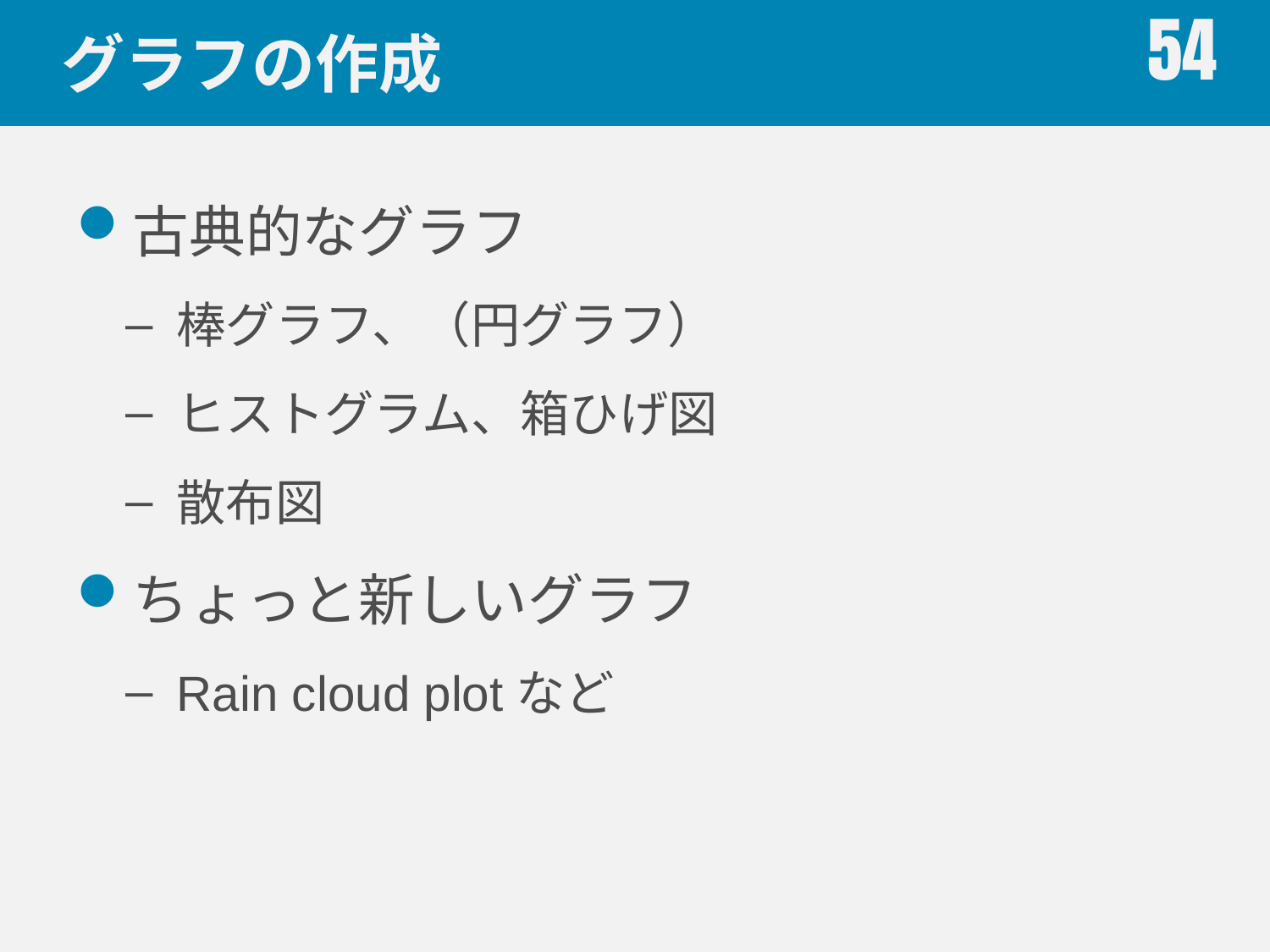

# グラフの作成
 54
古典的なグラフ
棒グラフ、（円グラフ）
ヒストグラム、箱ひげ図
散布図
ちょっと新しいグラフ
Rain cloud plotなど